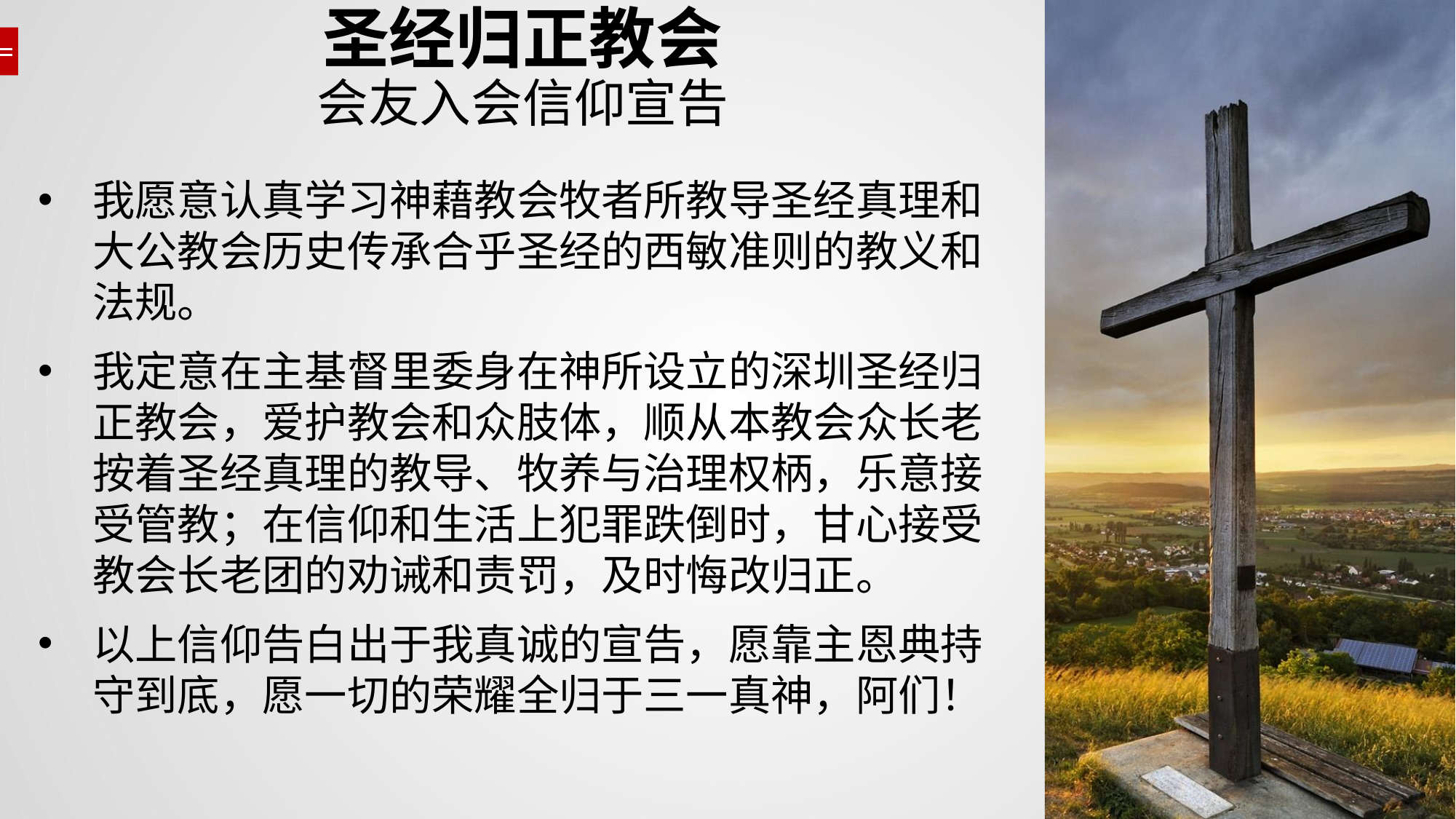

圣经归正教会
会友入会信仰宣告
我愿意认真学习神藉教会牧者所教导圣经真理和大公教会历史传承合乎圣经的西敏准则的教义和法规。
我定意在主基督里委身在神所设立的深圳圣经归正教会，爱护教会和众肢体，顺从本教会众长老按着圣经真理的教导、牧养与治理权柄，乐意接受管教；在信仰和生活上犯罪跌倒时，甘心接受教会长老团的劝诫和责罚，及时悔改归正。
以上信仰告白出于我真诚的宣告，愿靠主恩典持守到底，愿一切的荣耀全归于三一真神，阿们！